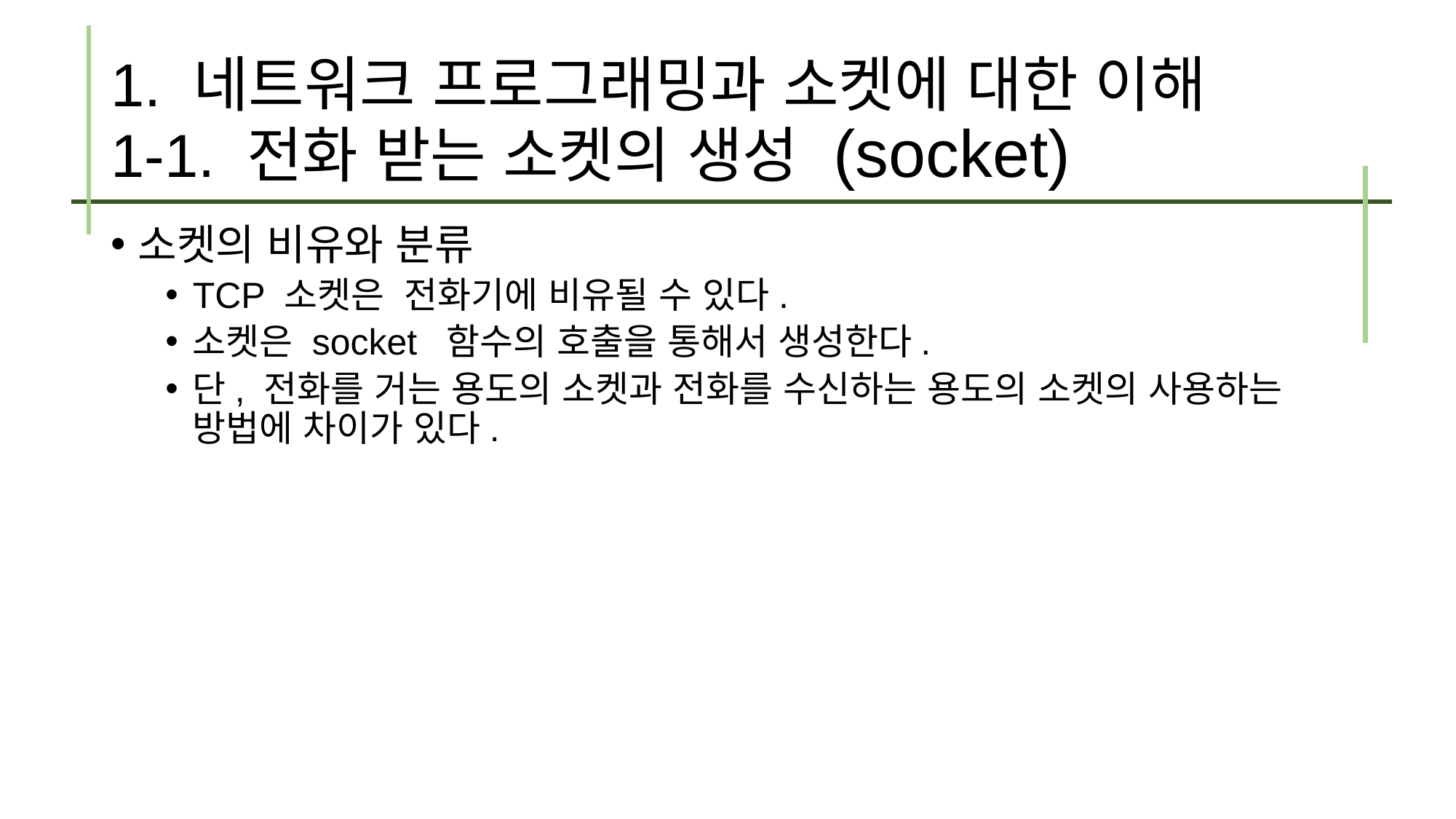

# 1. 네트워크 프로그래밍과 소켓에 대한 이해 1-1. 전화 받는 소켓의 생성 (socket)
소켓의 비유와 분류
TCP 소켓은  전화기에 비유될 수 있다.
소켓은 socket  함수의 호출을 통해서 생성한다.
단, 전화를 거는 용도의 소켓과 전화를 수신하는 용도의 소켓의 사용하는 방법에 차이가 있다.